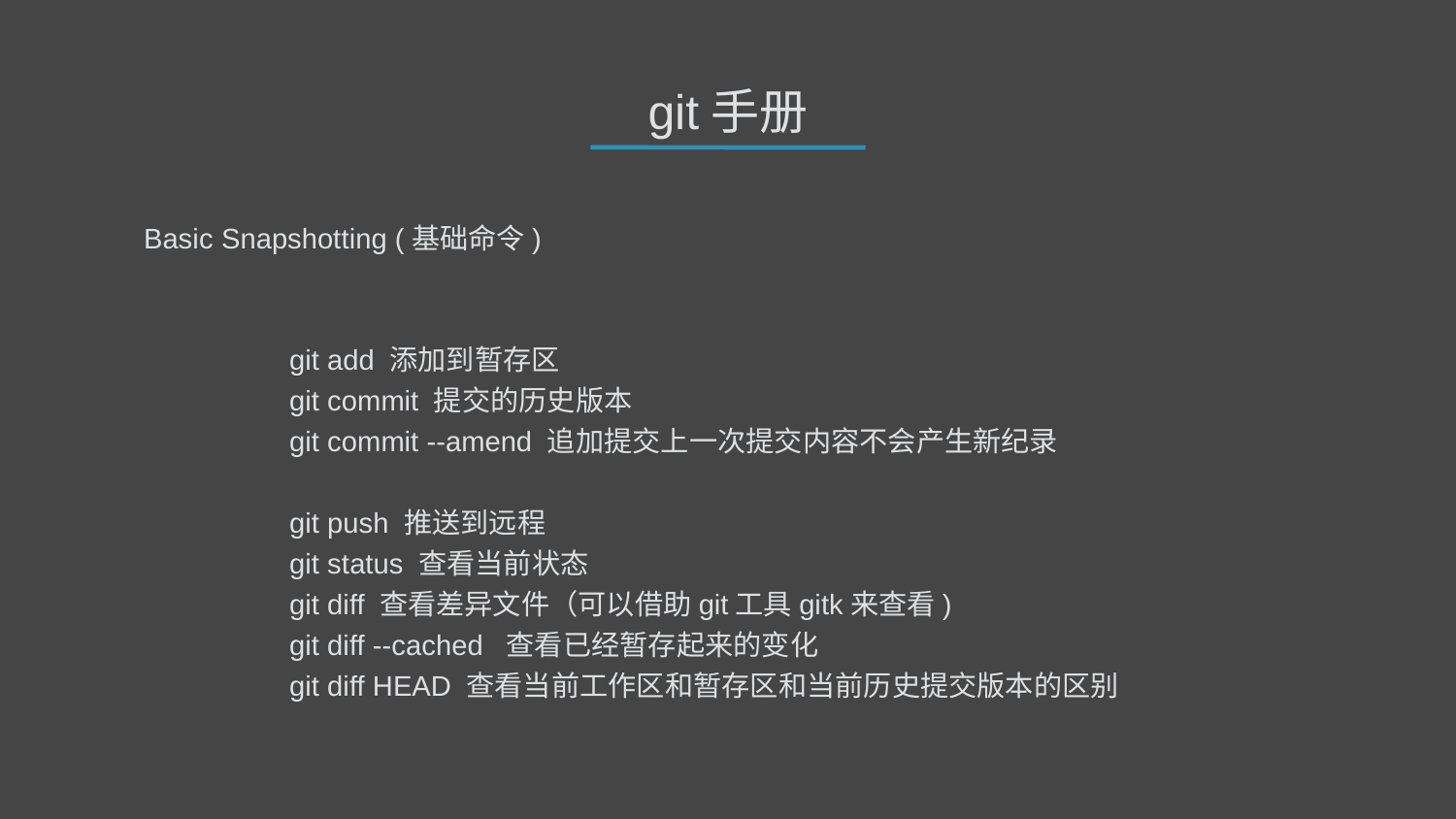

git手册

Basic Snapshotting (基础命令)

	git add 添加到暂存区
	git commit 提交的历史版本
	git commit --amend 追加提交上一次提交内容不会产生新纪录

	git push 推送到远程
	git status 查看当前状态
	git diff 查看差异文件（可以借助git工具gitk来查看)
	git diff --cached  查看已经暂存起来的变化
	git diff HEAD 查看当前工作区和暂存区和当前历史提交版本的区别